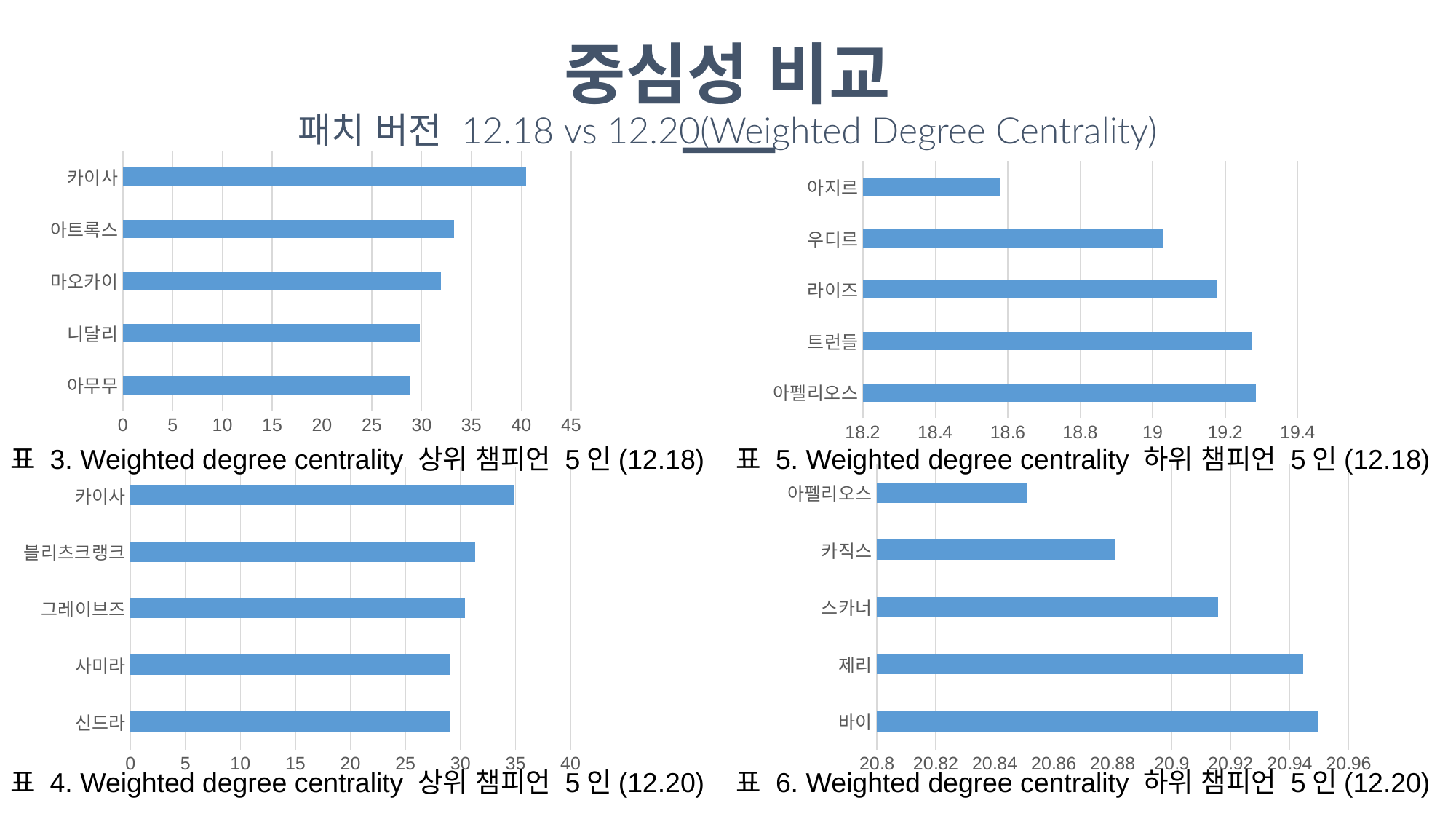

중심성 비교

패치 버전 12.18 vs 12.20(Weighted Degree Centrality)

### Chart

| Category | 계열 1 |
|---|---|
| 아무무 | 28.8662981018424 |
| 니달리 | 29.8330857530236 |
| 마오카이 | 31.9661647900939 |
| 아트록스 | 33.2254876419901 |
| 카이사 | 40.4425017759203 |

### Chart

| Category | 계열 1 |
|---|---|
| 아펠리오스 | 19.2848633768735 |
| 트런들 | 19.2752120941877 |
| 라이즈 | 19.1786988154053 |
| 우디르 | 19.0305668115615 |
| 아지르 | 18.5784735754132 |
표 3. Weighted degree centrality 상위 챔피언 5인(12.18)
표 5. Weighted degree centrality 하위 챔피언 5인(12.18)

### Chart

| Category | 계열 1 |
|---|---|
| 바이 | 20.9497154876589 |
| 제리 | 20.9444709196686 |
| 스카너 | 20.9156230017542 |
| 카직스 | 20.8805638030171 |
| 아펠리오스 | 20.8510030489414 |

### Chart

| Category | 계열 1 |
|---|---|
| 신드라 | 28.9839630573987 |
| 사미라 | 29.0811369270086 |
| 그레이브즈 | 30.3932054098695 |
| 블리츠크랭크 | 31.3556051477789 |
| 카이사 | 34.8711832612752 |
표 4. Weighted degree centrality 상위 챔피언 5인(12.20)
표 6. Weighted degree centrality 하위 챔피언 5인(12.20)